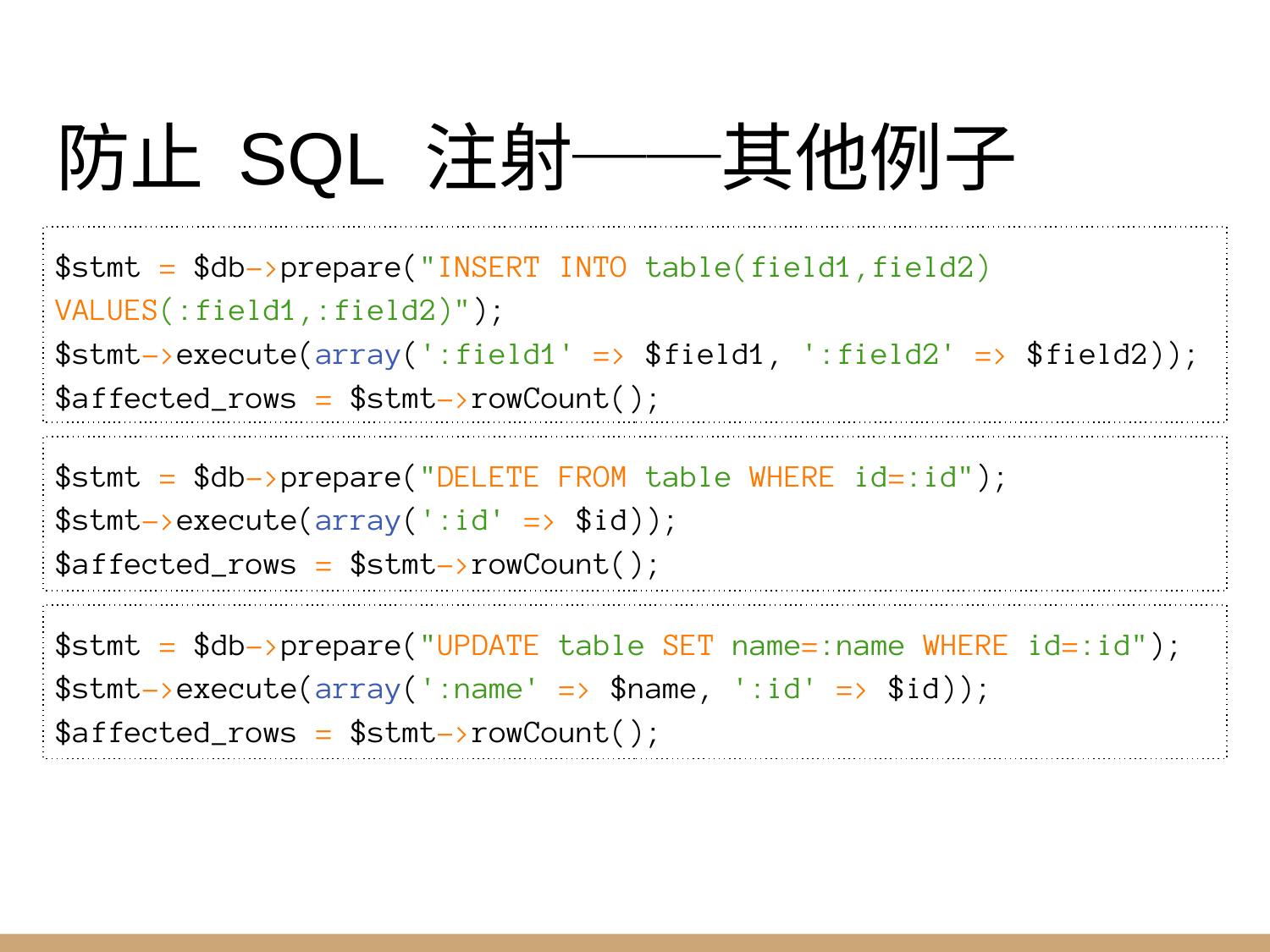

# 防止 SQL 注射──其他例子
$stmt = $db->prepare("INSERT INTO table(field1,field2) VALUES(:field1,:field2)");
$stmt->execute(array(':field1' => $field1, ':field2' => $field2));
$affected_rows = $stmt->rowCount();
$stmt = $db->prepare("DELETE FROM table WHERE id=:id");
$stmt->execute(array(':id' => $id));
$affected_rows = $stmt->rowCount();
$stmt = $db->prepare("UPDATE table SET name=:name WHERE id=:id");
$stmt->execute(array(':name' => $name, ':id' => $id));
$affected_rows = $stmt->rowCount();